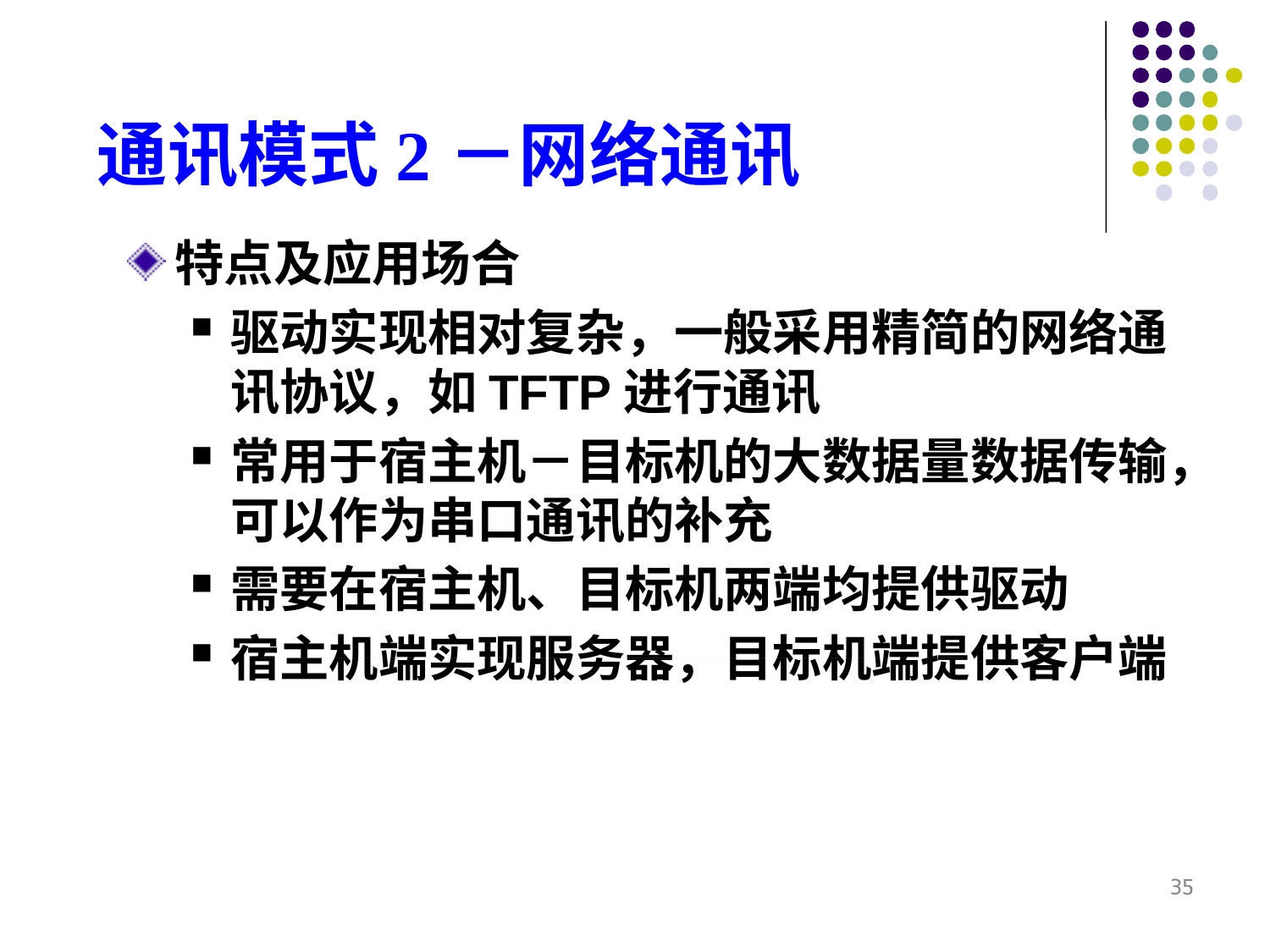

# 通讯模式2－网络通讯
特点及应用场合
驱动实现相对复杂，一般采用精简的网络通讯协议，如TFTP进行通讯
常用于宿主机－目标机的大数据量数据传输，可以作为串口通讯的补充
需要在宿主机、目标机两端均提供驱动
宿主机端实现服务器，目标机端提供客户端

35